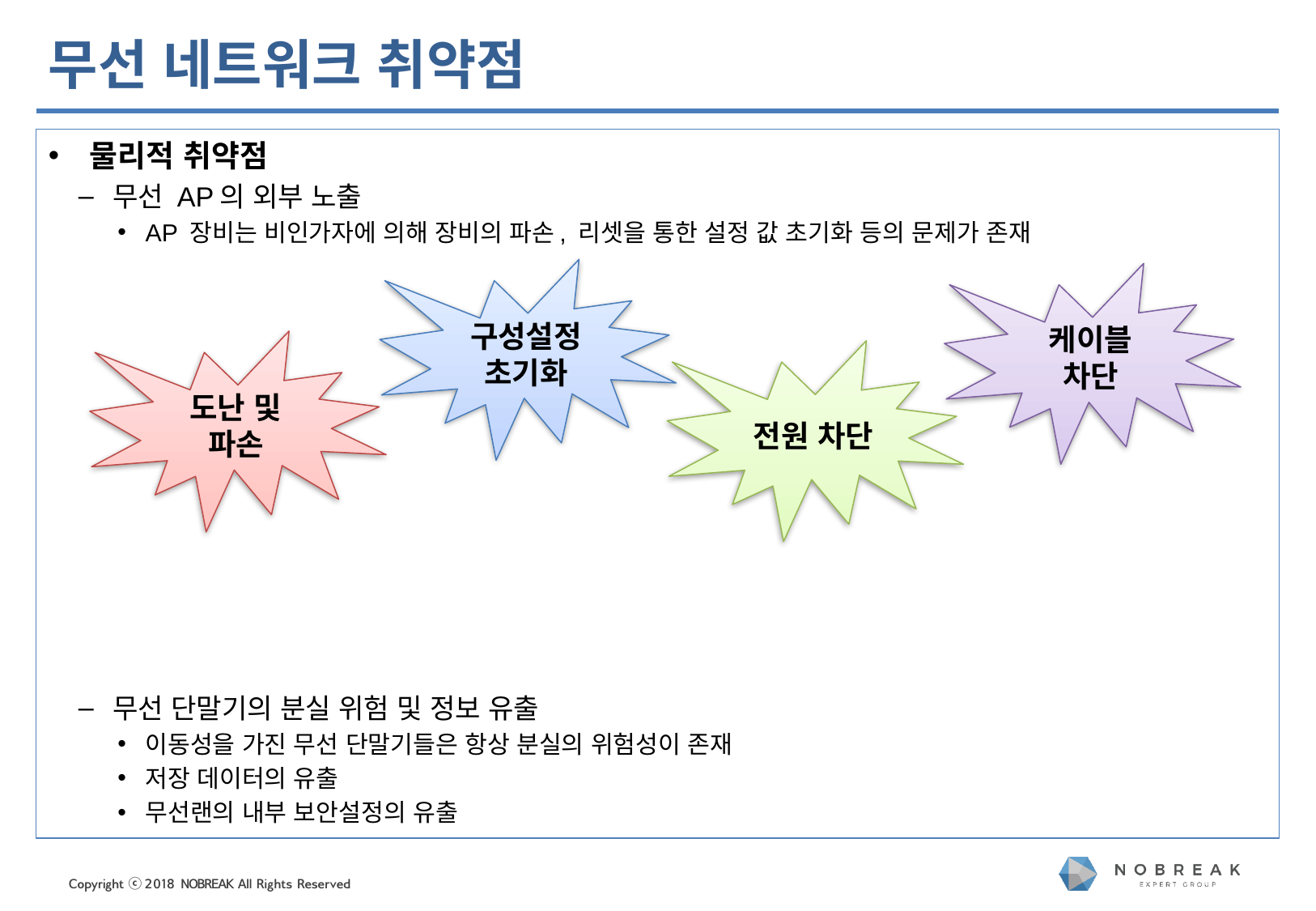

# 무선 네트워크 취약점
물리적 취약점
무선 AP의 외부 노출
AP 장비는 비인가자에 의해 장비의 파손, 리셋을 통한 설정 값 초기화 등의 문제가 존재

무선 단말기의 분실 위험 및 정보 유출
이동성을 가진 무선 단말기들은 항상 분실의 위험성이 존재
저장 데이터의 유출
무선랜의 내부 보안설정의 유출

구성설정 초기화
케이블 차단
도난 및 파손
전원 차단